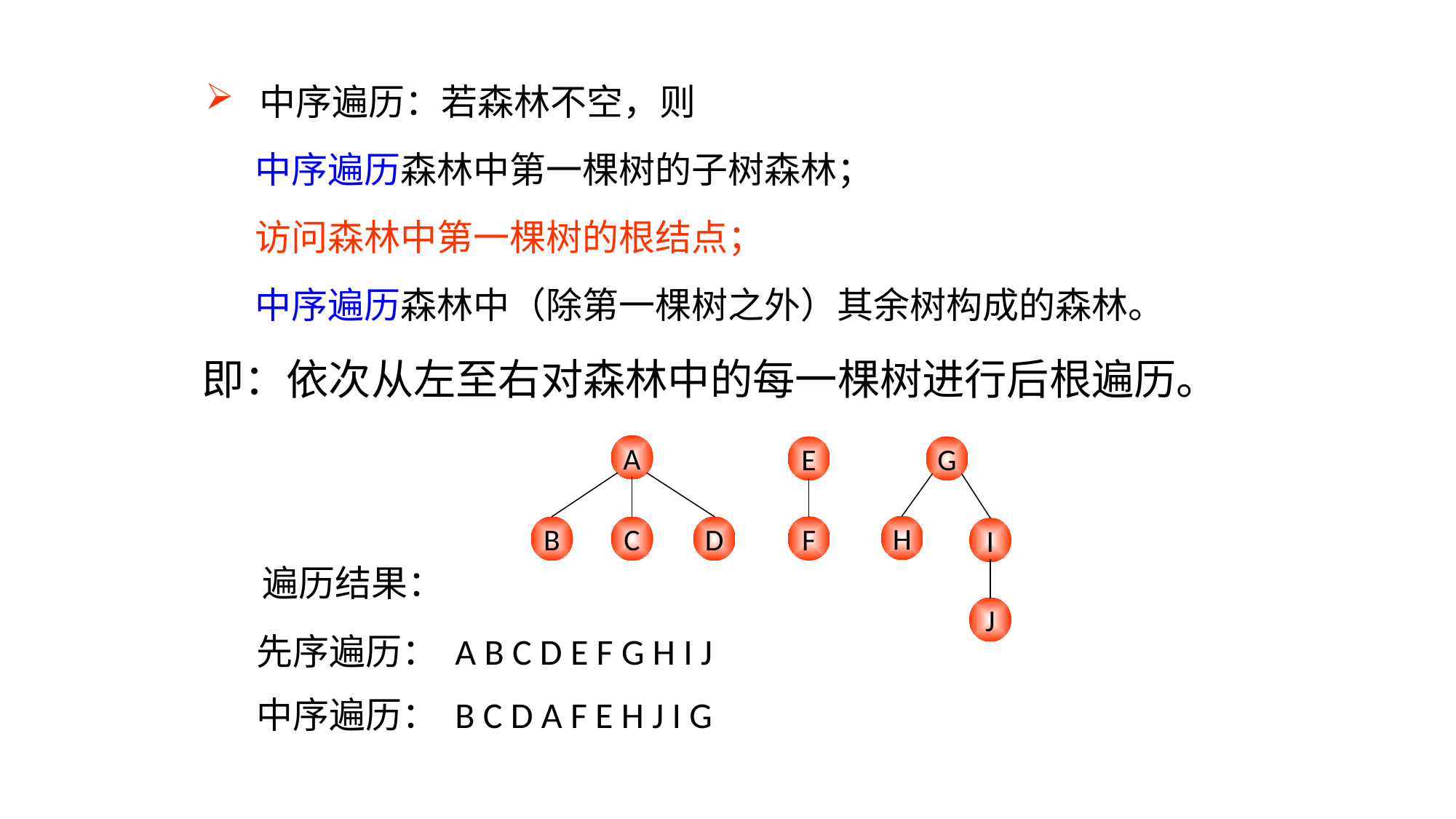

中序遍历：若森林不空，则
     中序遍历森林中第一棵树的子树森林；
     访问森林中第一棵树的根结点；
     中序遍历森林中（除第一棵树之外）其余树构成的森林。
即：依次从左至右对森林中的每一棵树进行后根遍历。
A
E
G
H
F
B
C
D
I
J
遍历结果：
先序遍历： A B C D E F G H I J
中序遍历： B C D A F E H J I G